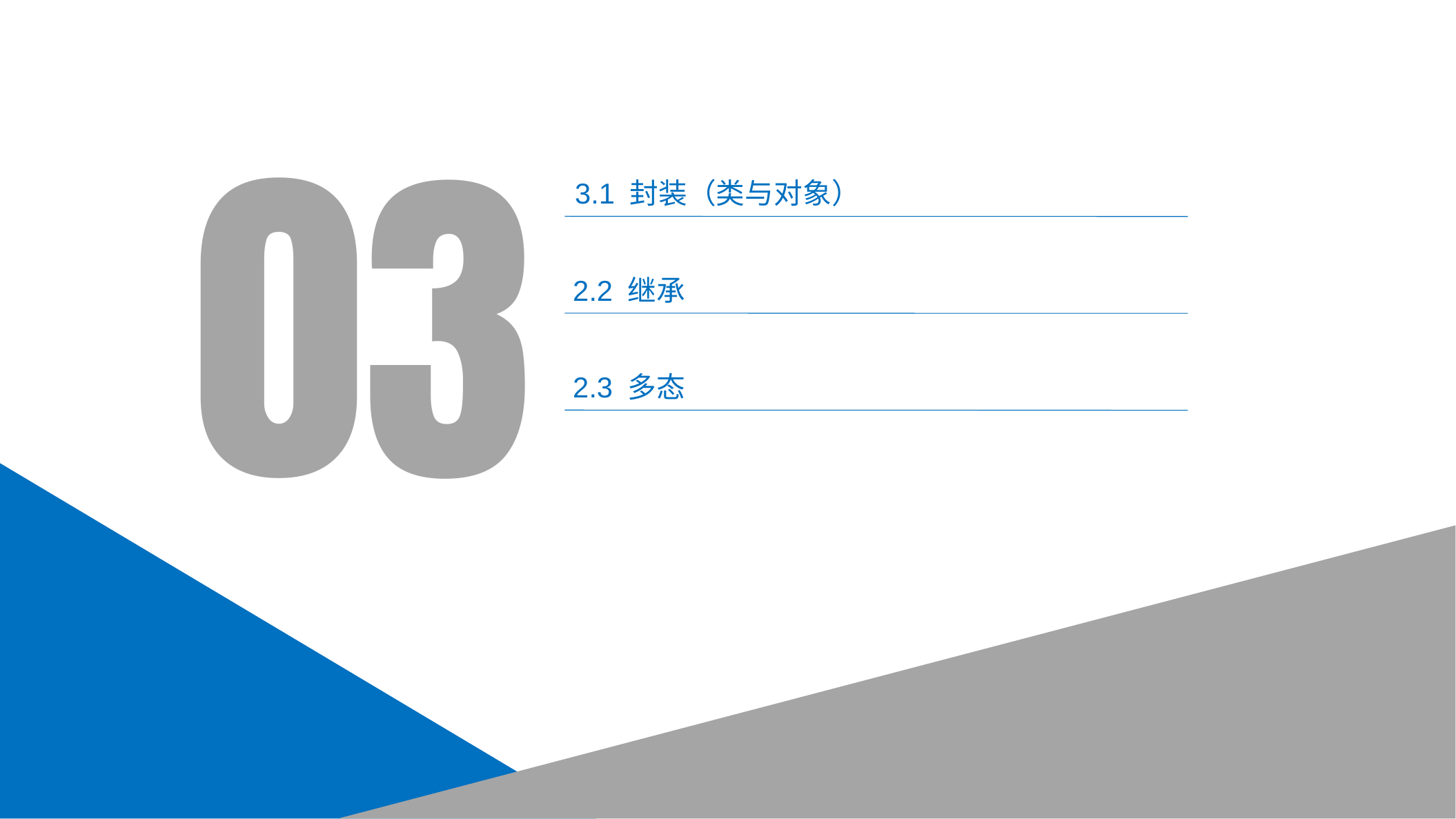

03
3.1 封装（类与对象）

2.2 继承

2.3 多态